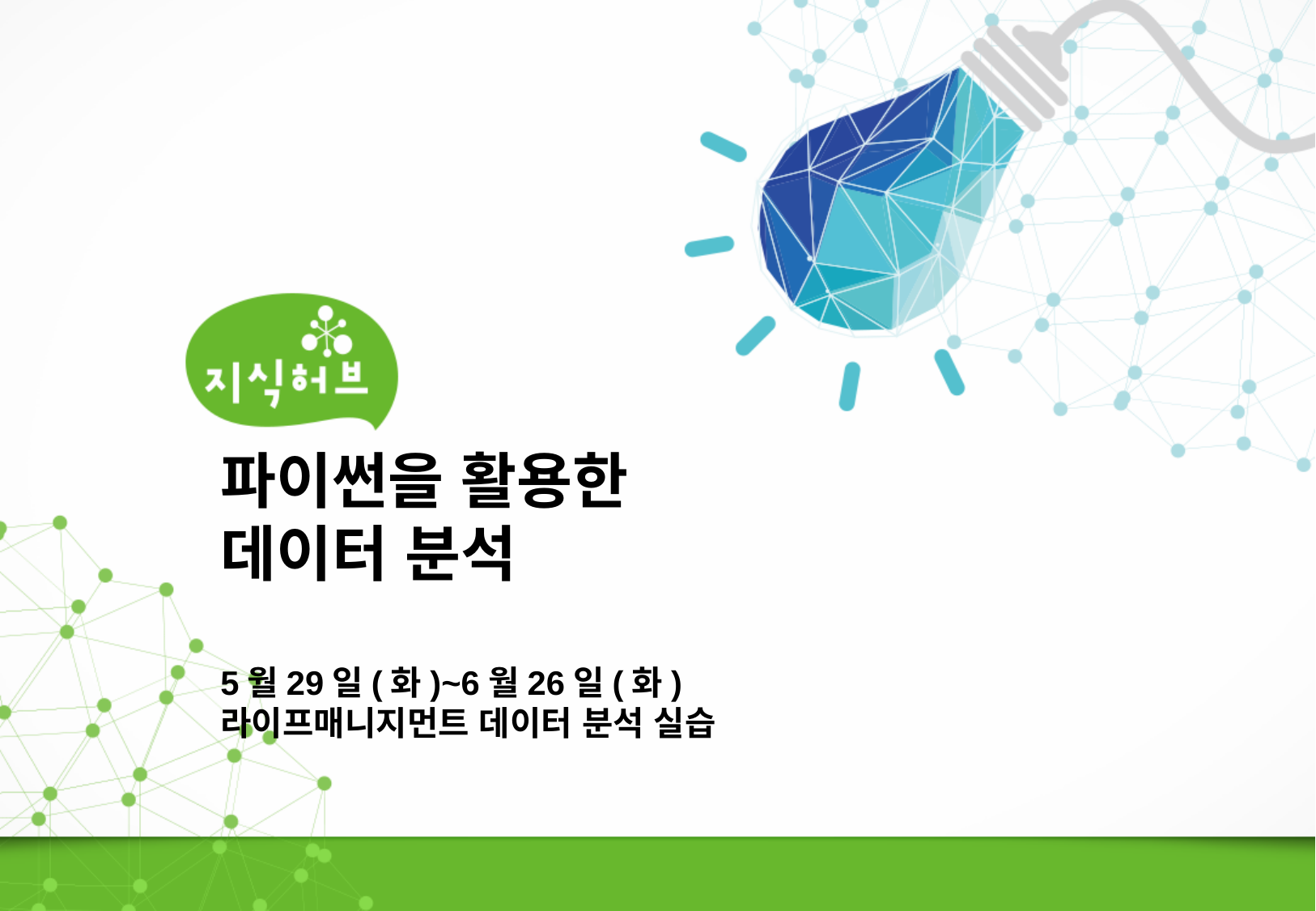

# 파이썬을 활용한 데이터 분석 5월29일(화)~6월26일(화) 라이프매니지먼트 데이터 분석 실습